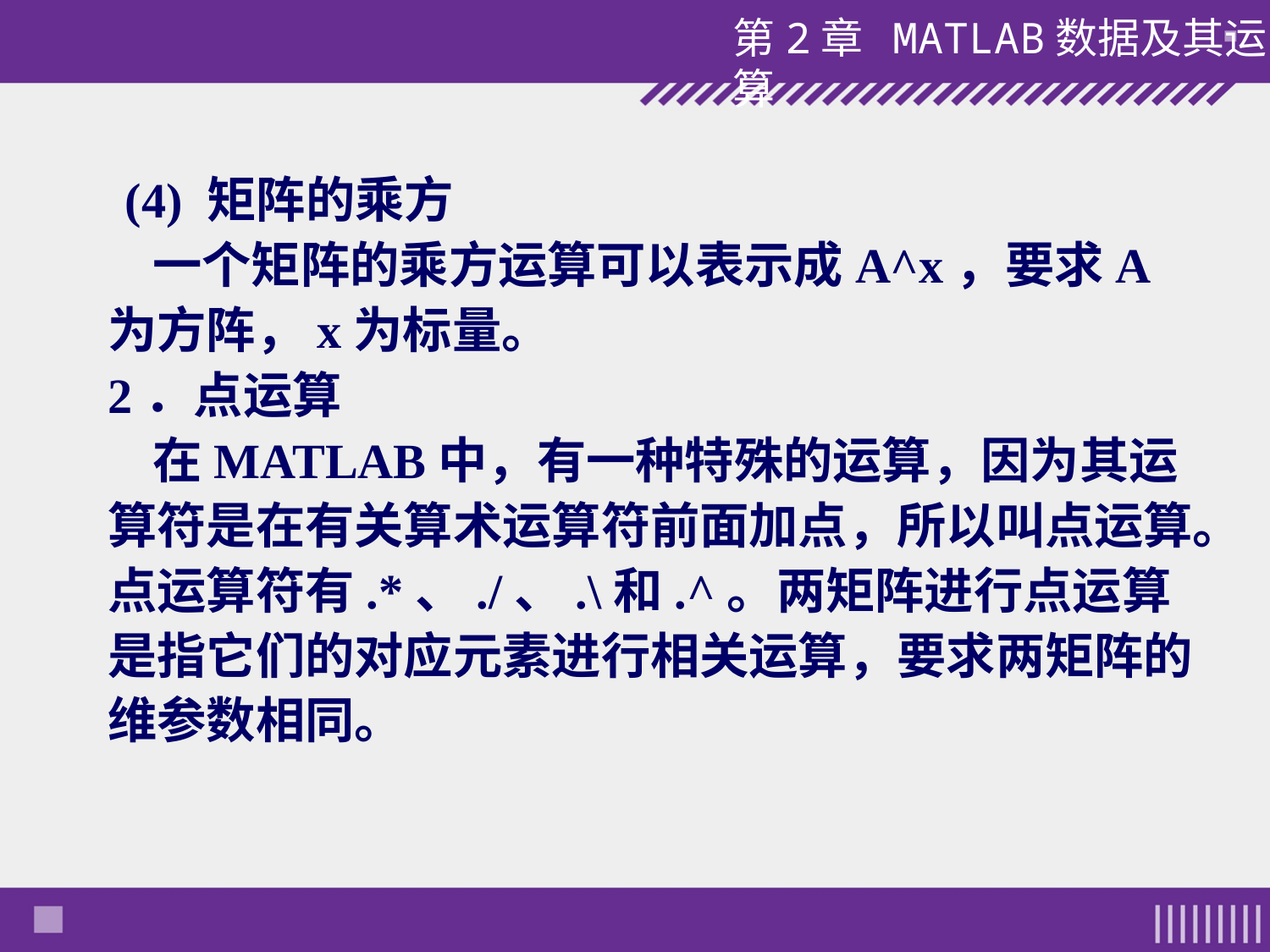

(4) 矩阵的乘方
    一个矩阵的乘方运算可以表示成A^x，要求A为方阵，x为标量。
2．点运算
    在MATLAB中，有一种特殊的运算，因为其运算符是在有关算术运算符前面加点，所以叫点运算。点运算符有.*、./、.\和.^。两矩阵进行点运算是指它们的对应元素进行相关运算，要求两矩阵的维参数相同。